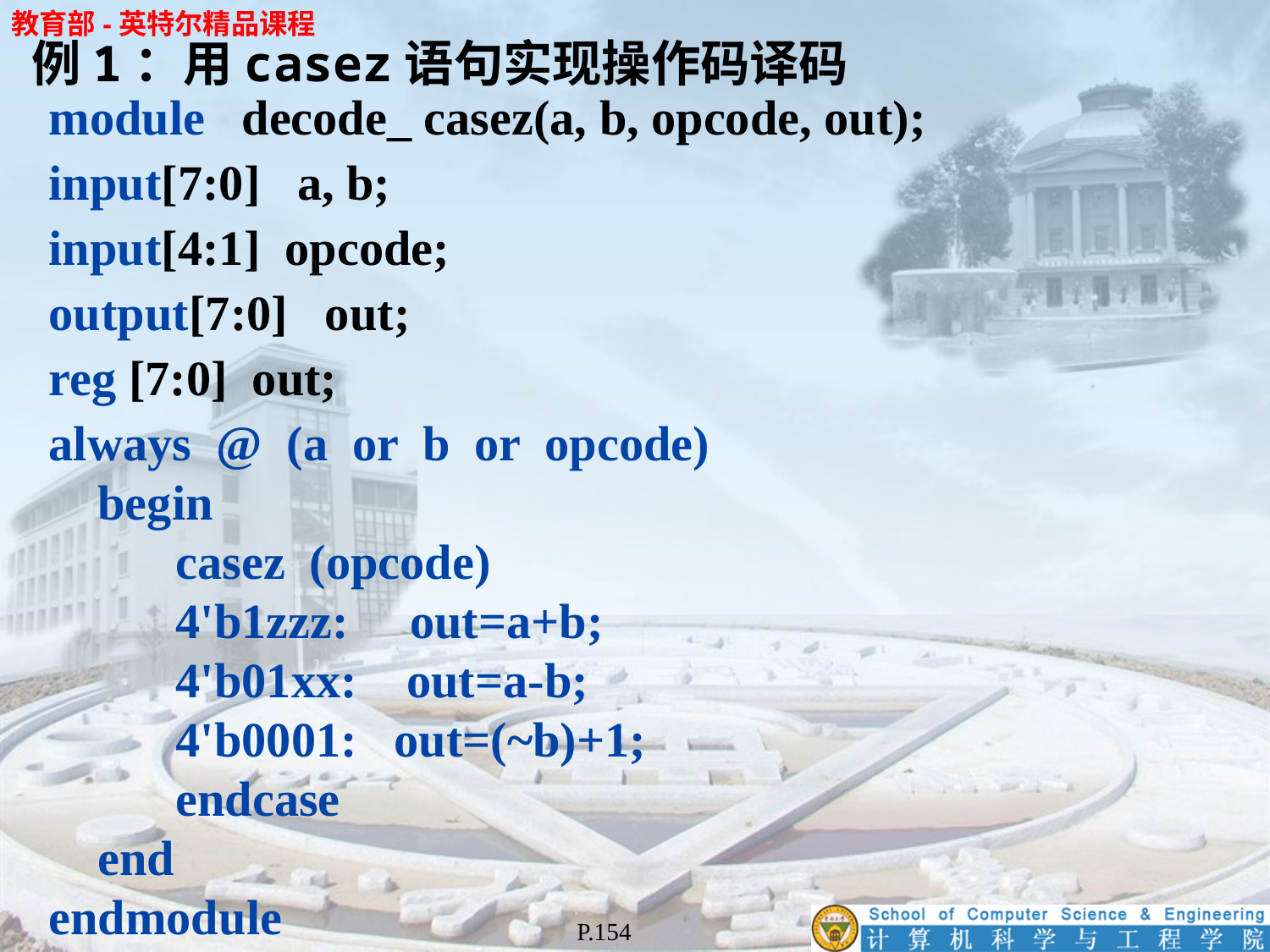

例1：用casez语句实现操作码译码
module   decode_ casez(a, b, opcode, out);
input[7:0]   a, b;
input[4:1]  opcode;
output[7:0]   out;
reg [7:0]  out;
always  @  (a  or  b  or  opcode)
    begin
	casez  (opcode)
	4'b1zzz:     out=a+b;
	4'b01xx:    out=a-b;
	4'b0001:   out=(~b)+1;
	endcase
    end
endmodule
P.154